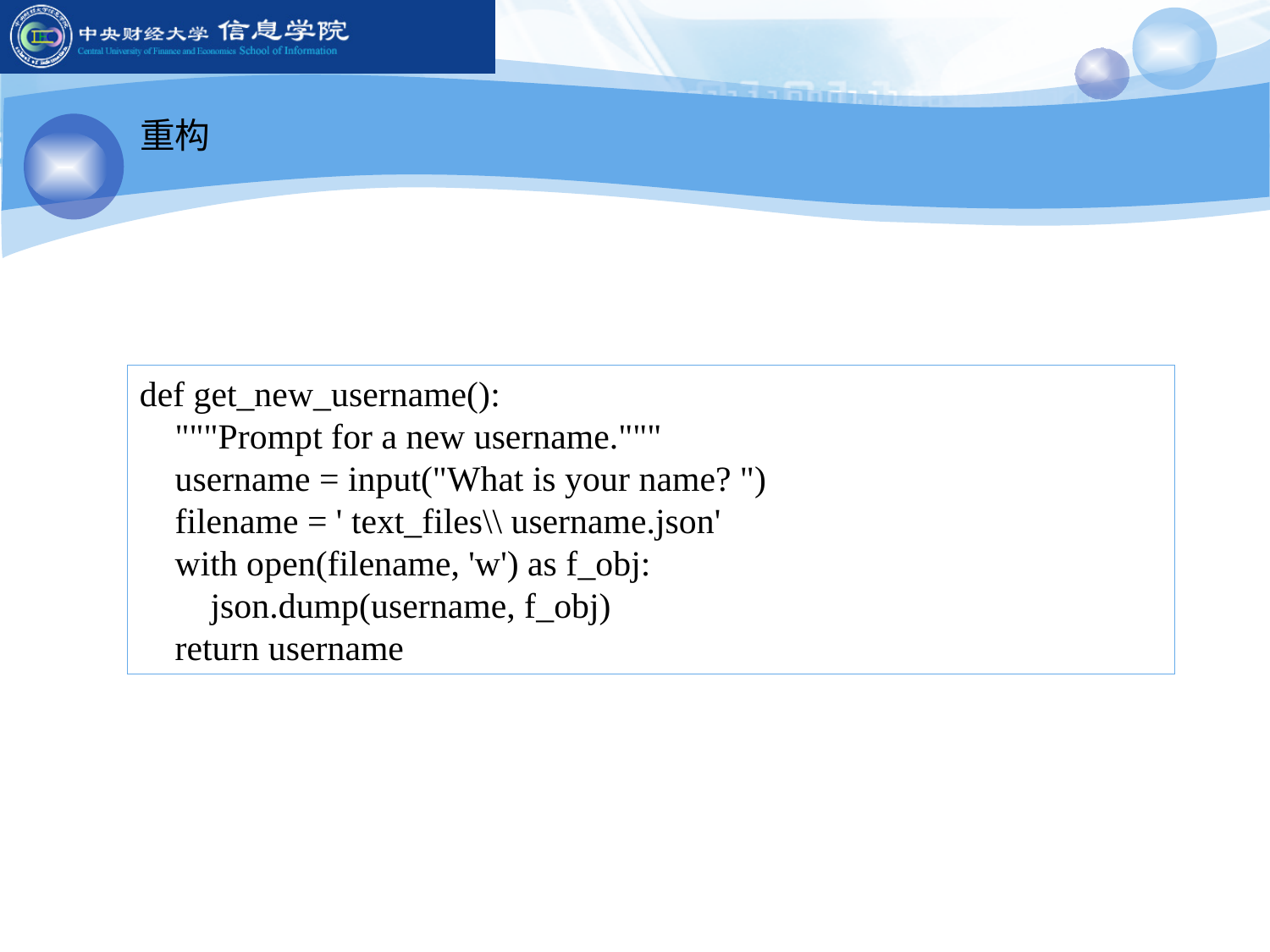

重构
def get_new_username():
    """Prompt for a new username."""
    username = input("What is your name? ")
    filename = ' text_files\\ username.json'
    with open(filename, 'w') as f_obj:
        json.dump(username, f_obj)
    return username